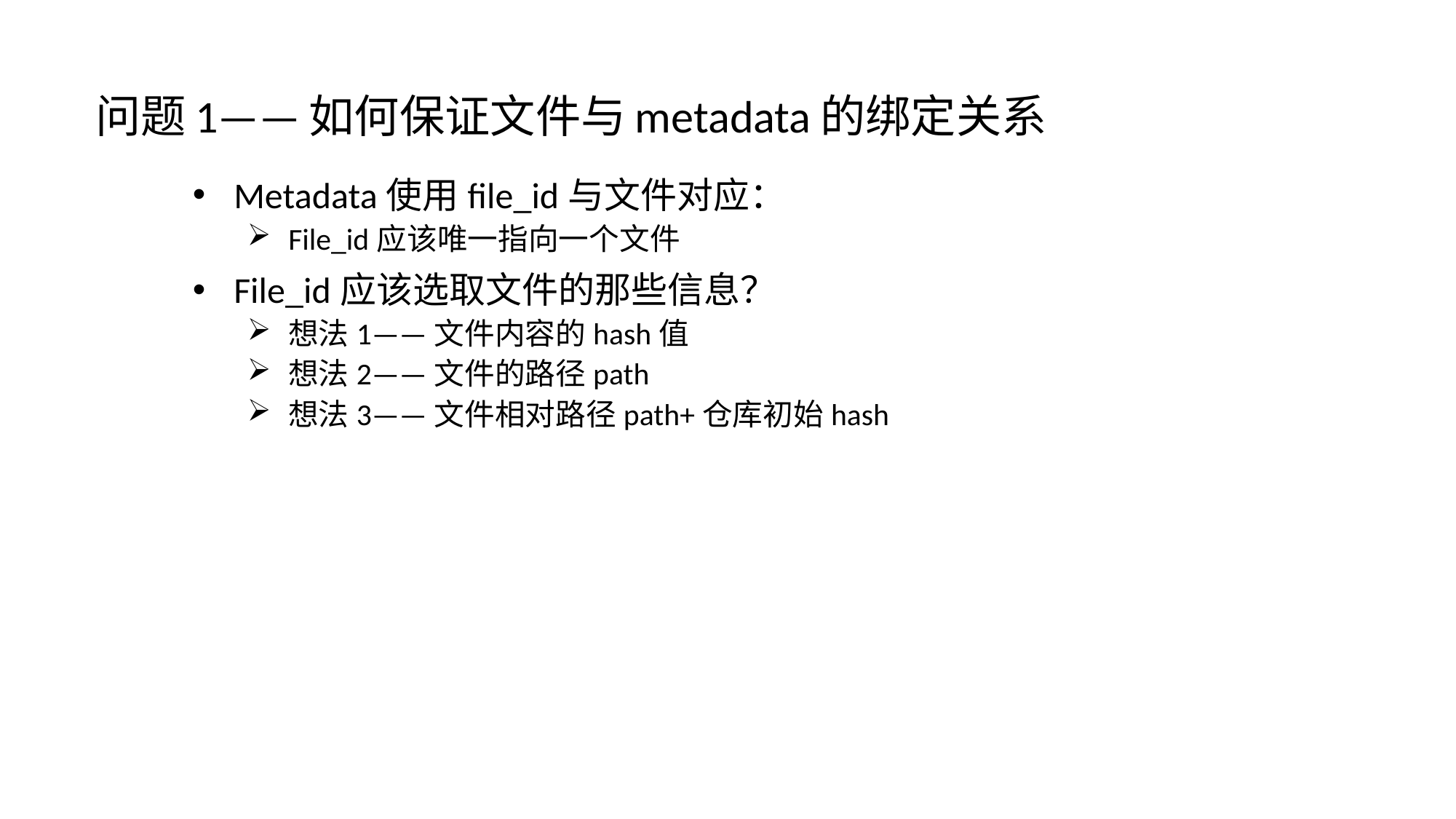

# 问题1——如何保证文件与metadata的绑定关系
Metadata使用file_id与文件对应：
File_id应该唯一指向一个文件
File_id应该选取文件的那些信息？
想法1——文件内容的hash值
想法2——文件的路径path
想法3——文件相对路径path+仓库初始hash